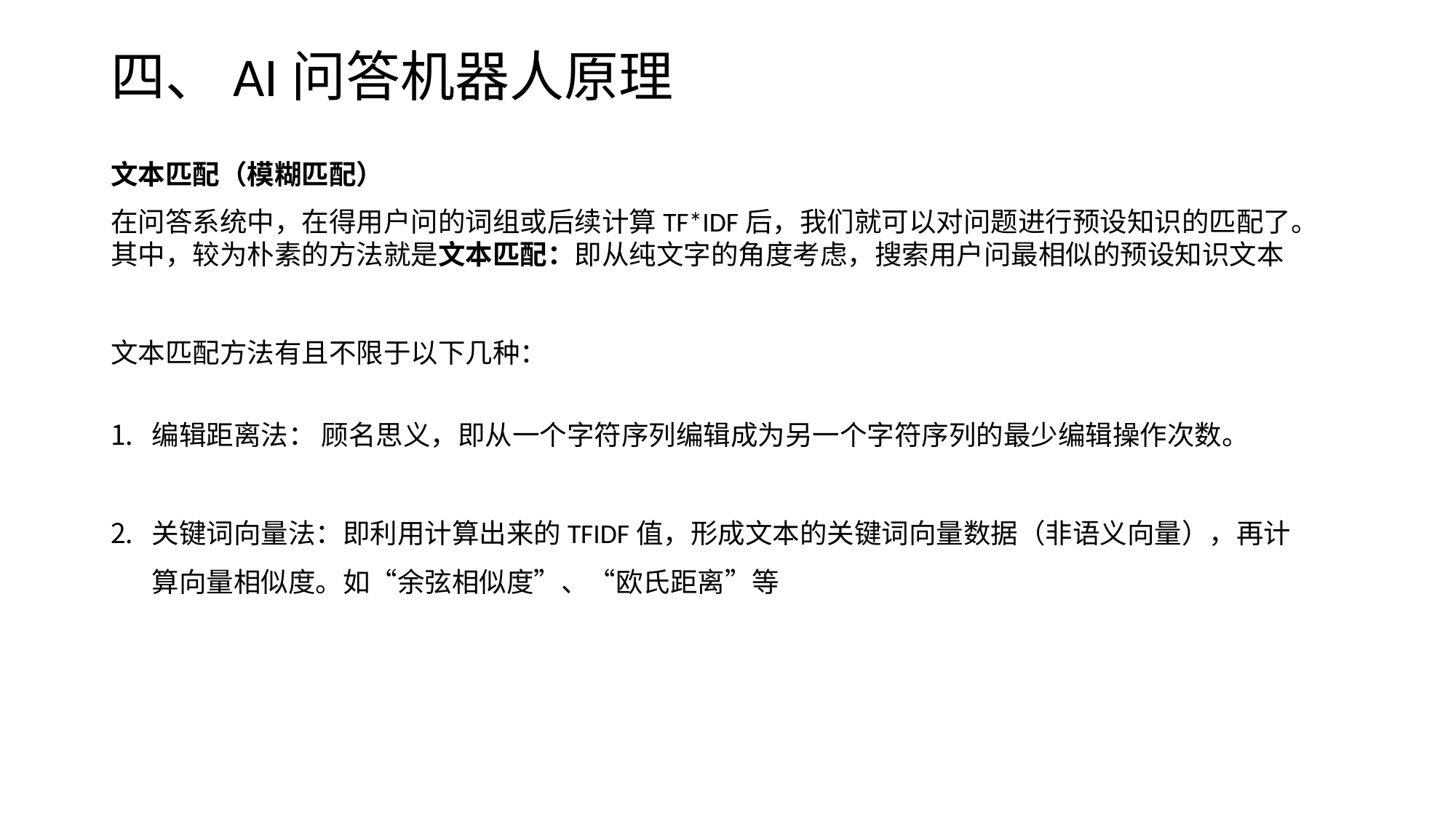

# 四、AI问答机器人原理
文本匹配（模糊匹配）
在问答系统中，在得用户问的词组或后续计算TF*IDF后，我们就可以对问题进行预设知识的匹配了。其中，较为朴素的方法就是文本匹配：即从纯文字的角度考虑，搜索用户问最相似的预设知识文本

文本匹配方法有且不限于以下几种：

编辑距离法： 顾名思义，即从一个字符序列编辑成为另一个字符序列的最少编辑操作次数。

关键词向量法：即利用计算出来的TFIDF值，形成文本的关键词向量数据（非语义向量），再计算向量相似度。如“余弦相似度”、“欧氏距离”等